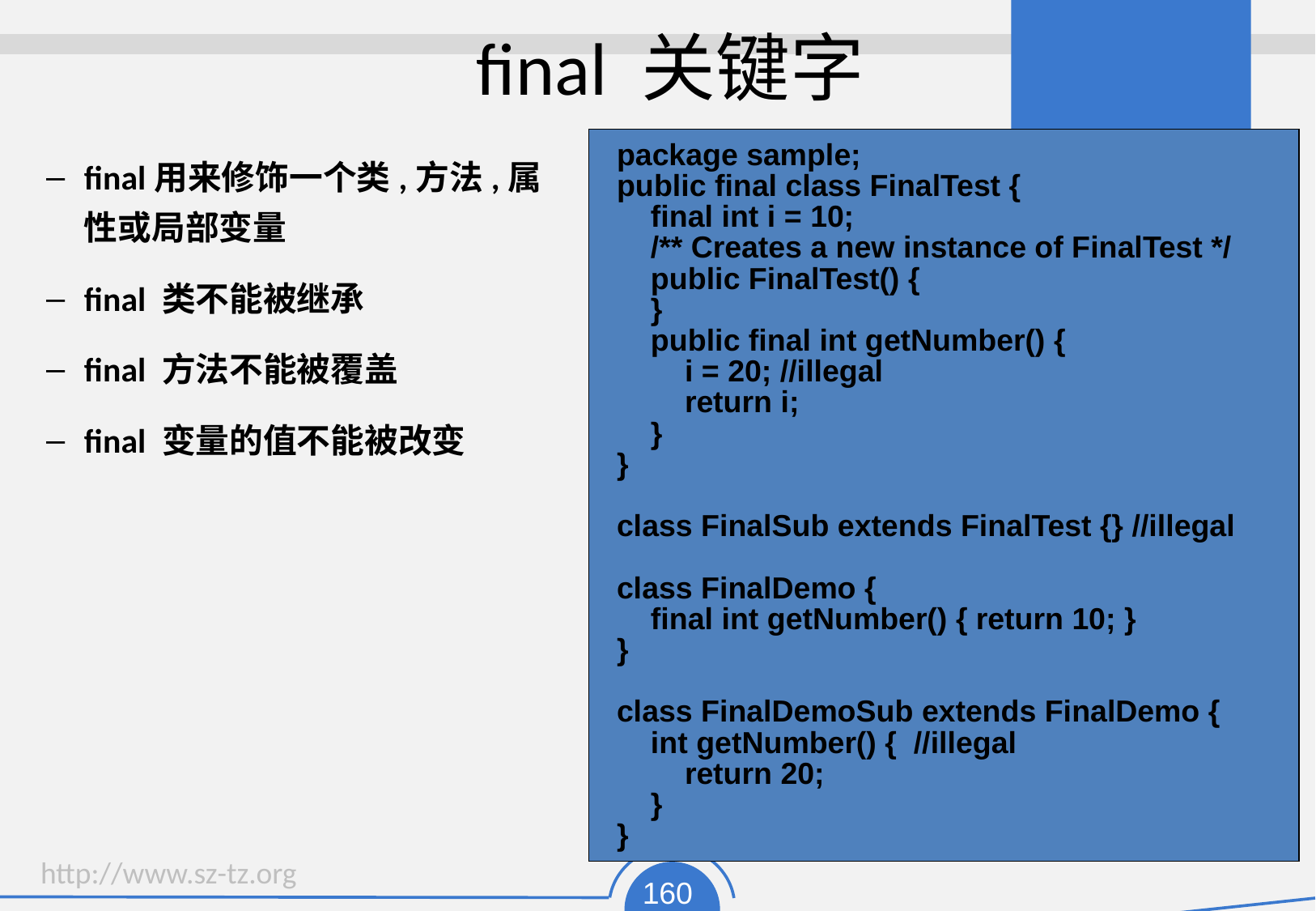

# final 关键字

package sample;
public final class FinalTest {
    final int i = 10;
    /** Creates a new instance of FinalTest */
    public FinalTest() {
    }
    public final int getNumber() {
        i = 20; //illegal
        return i;
    }
}

class FinalSub extends FinalTest {} //illegal

class FinalDemo {
    final int getNumber() { return 10; }
}

class FinalDemoSub extends FinalDemo {
    int getNumber() {  //illegal
        return 20;
    }
}
final用来修饰一个类,方法,属性或局部变量
final 类不能被继承
final 方法不能被覆盖
final 变量的值不能被改变